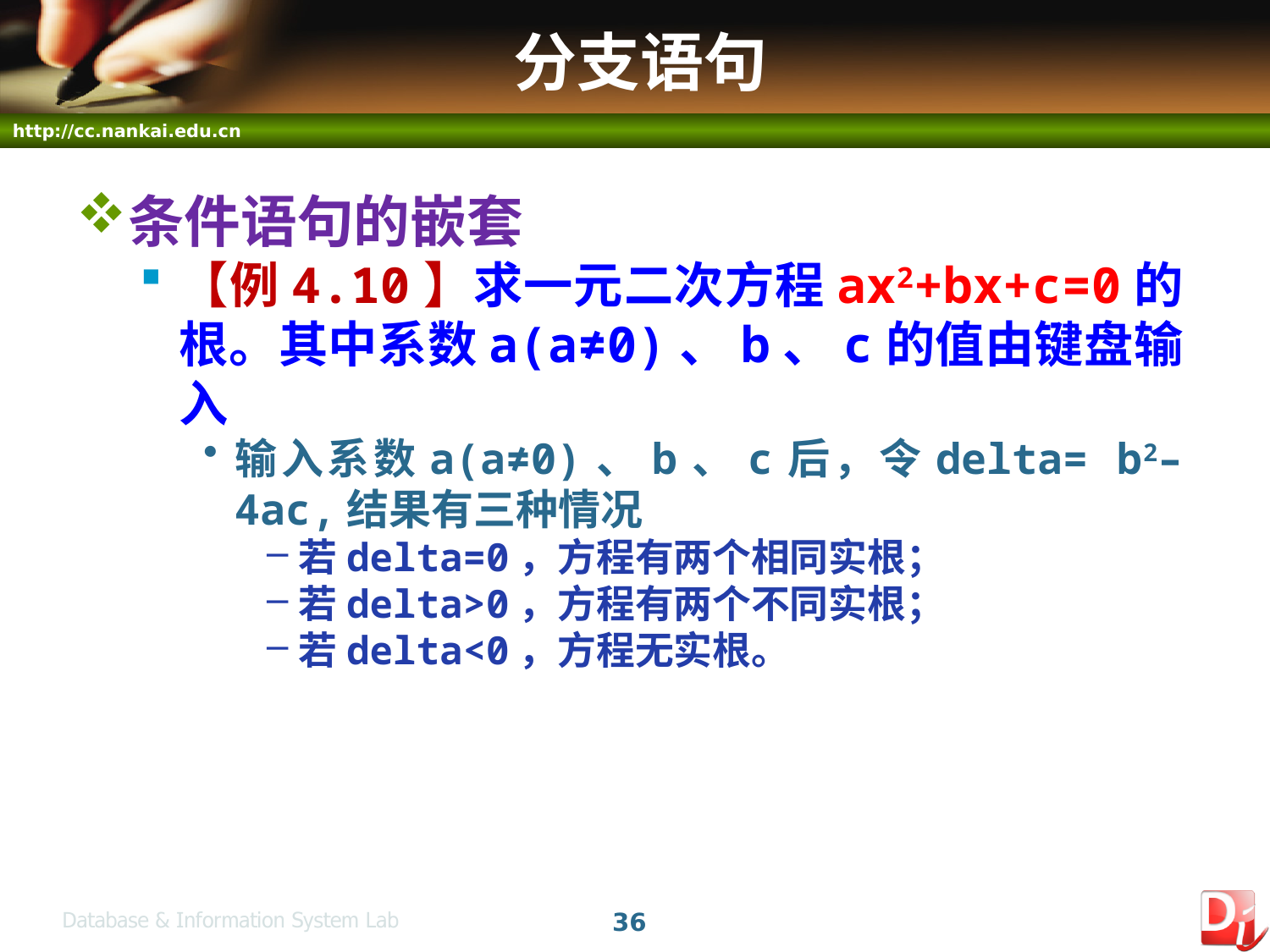

# 分支语句
条件语句的嵌套
【例4.10】求一元二次方程ax2+bx+c=0的根。其中系数a(a≠0)、b、c的值由键盘输入
输入系数a(a≠0)、b、c后，令delta= b2–4ac,结果有三种情况
若delta=0，方程有两个相同实根；
若delta>0，方程有两个不同实根；
若delta<0，方程无实根。
36
Database & Information System Lab